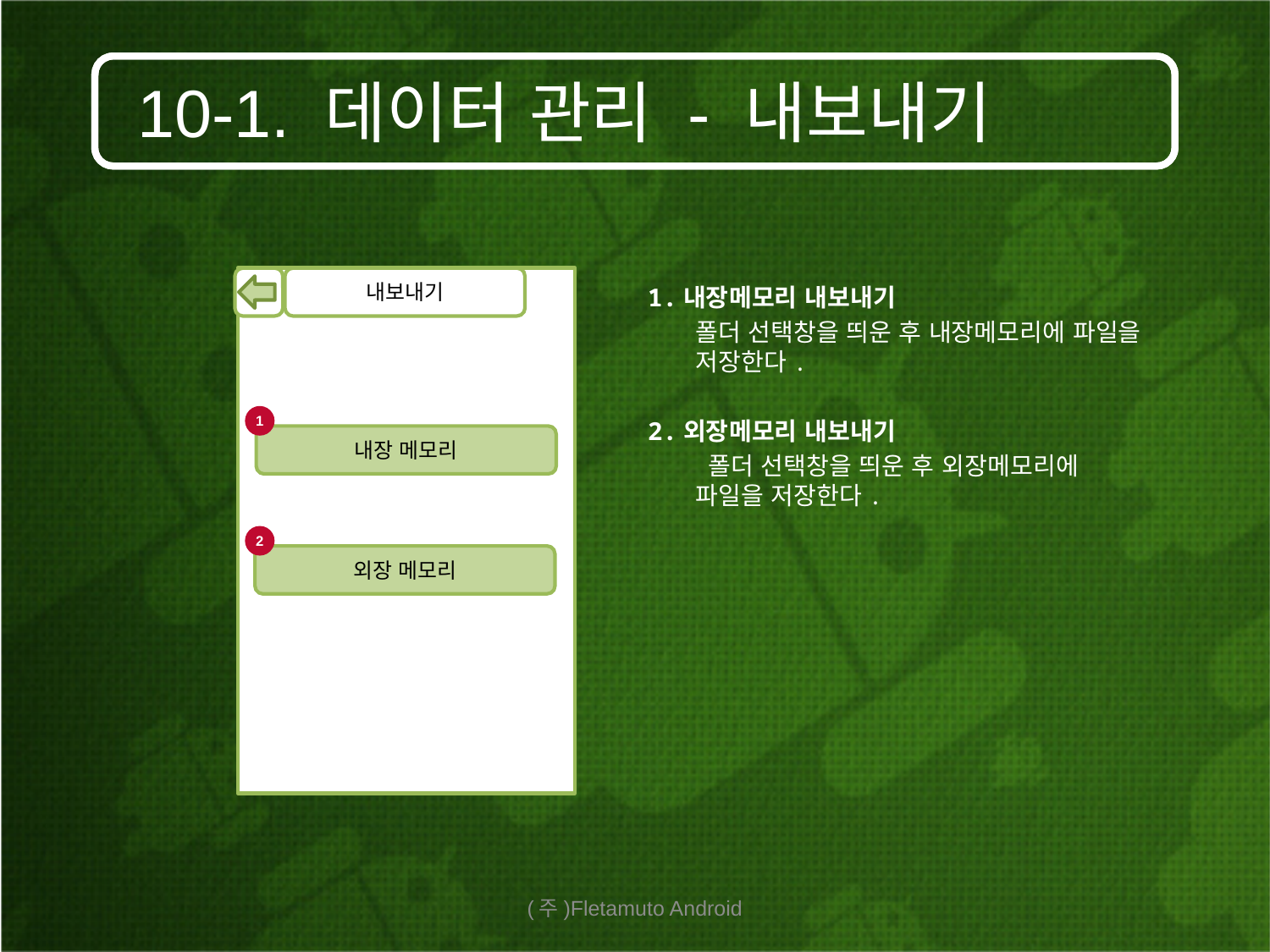

# 10-1. 데이터 관리 - 내보내기

내보내기
1.내장메모리 내보내기
	폴더 선택창을 띄운 후 내장메모리에 파일을 저장한다.

2.외장메모리 내보내기
 	 폴더 선택창을 띄운 후 외장메모리에 파일을 저장한다.

1
내장 메모리
2
외장 메모리
(주)Fletamuto Android